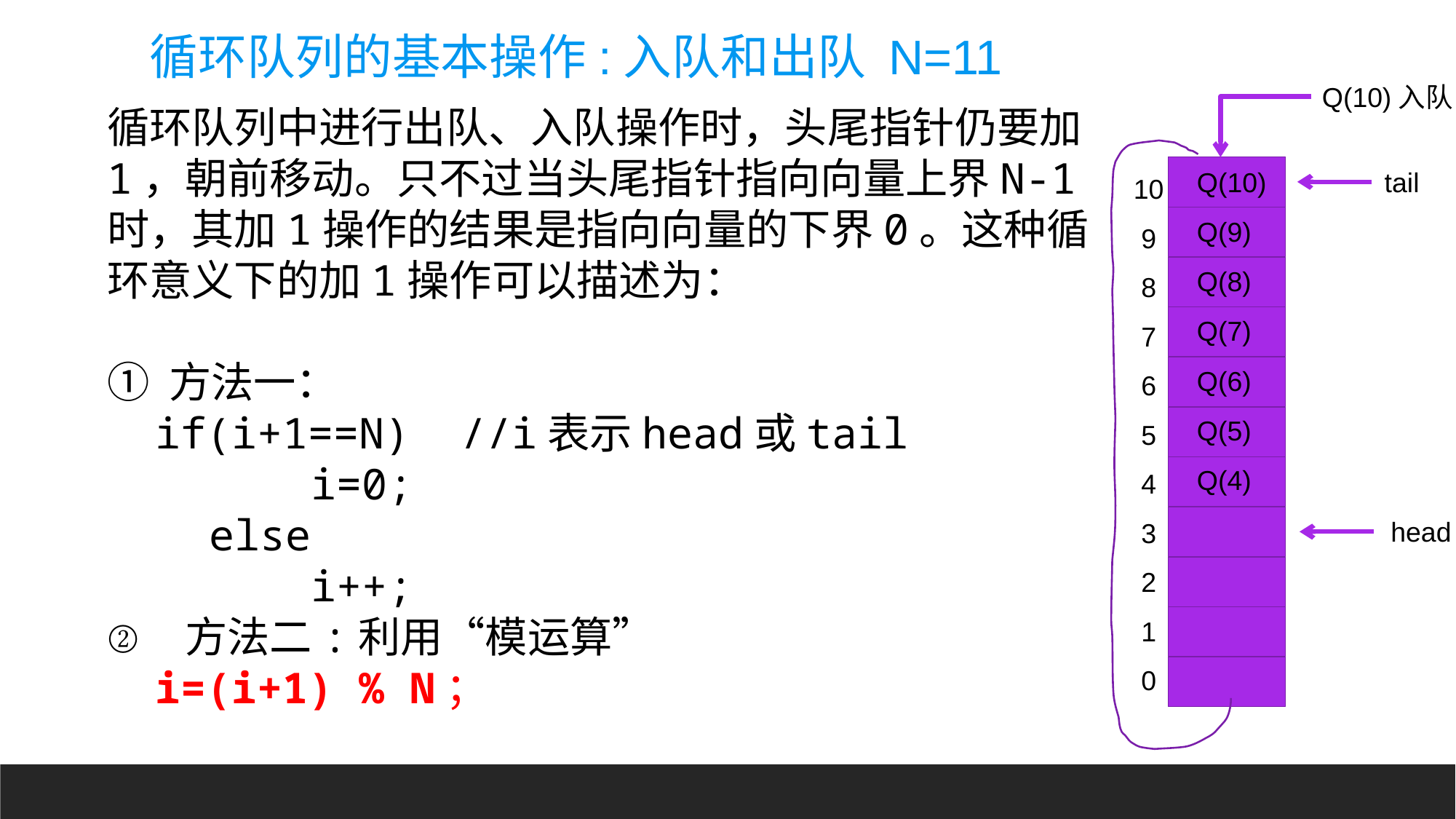

循环队列的基本操作:入队和出队 N=11
Q(10)入队
循环队列中进行出队、入队操作时，头尾指针仍要加1，朝前移动。只不过当头尾指针指向向量上界N-1时，其加1操作的结果是指向向量的下界0。这种循环意义下的加1操作可以描述为：
① 方法一：
    if(i+1==N)  //i表示head或tail
        i=0;
    else
        i++;
② 方法二:利用“模运算”
    i=(i+1) % N；

10
9
8
7
6
5
4
3
2
1
0

Q(10)
tail
Q(9)
Q(8)
Q(7)
Q(6)
Q(5)
Q(4)
head